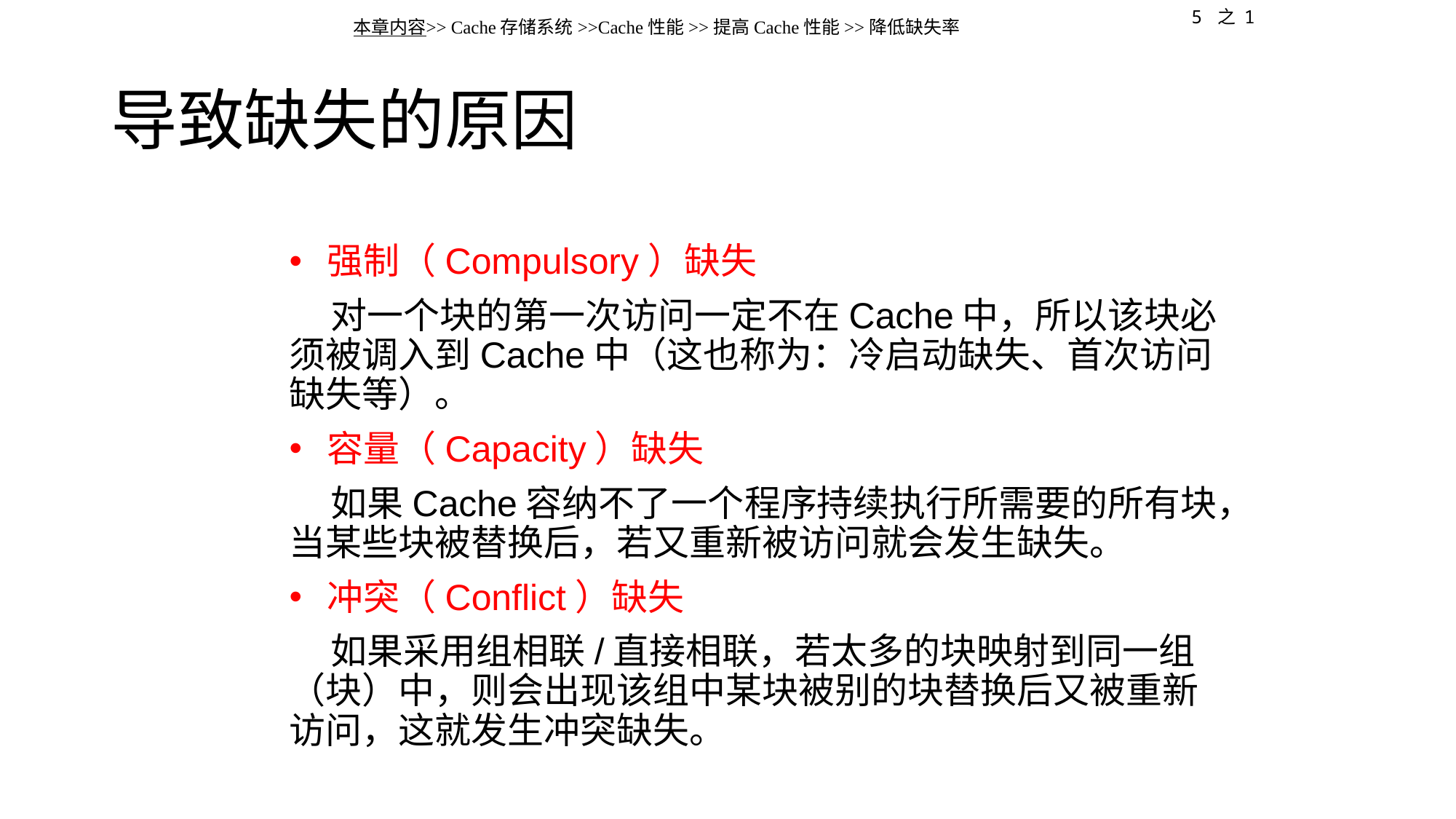

5 之 1
本章内容>> Cache存储系统>>Cache性能>>提高Cache性能>>降低缺失率
# 导致缺失的原因
  强制（Compulsory）缺失
    对一个块的第一次访问一定不在Cache中，所以该块必须被调入到Cache中（这也称为：冷启动缺失、首次访问缺失等）。
  容量（Capacity）缺失
    如果Cache容纳不了一个程序持续执行所需要的所有块，当某些块被替换后，若又重新被访问就会发生缺失。
  冲突（Conflict）缺失
    如果采用组相联/直接相联，若太多的块映射到同一组（块）中，则会出现该组中某块被别的块替换后又被重新访问，这就发生冲突缺失。